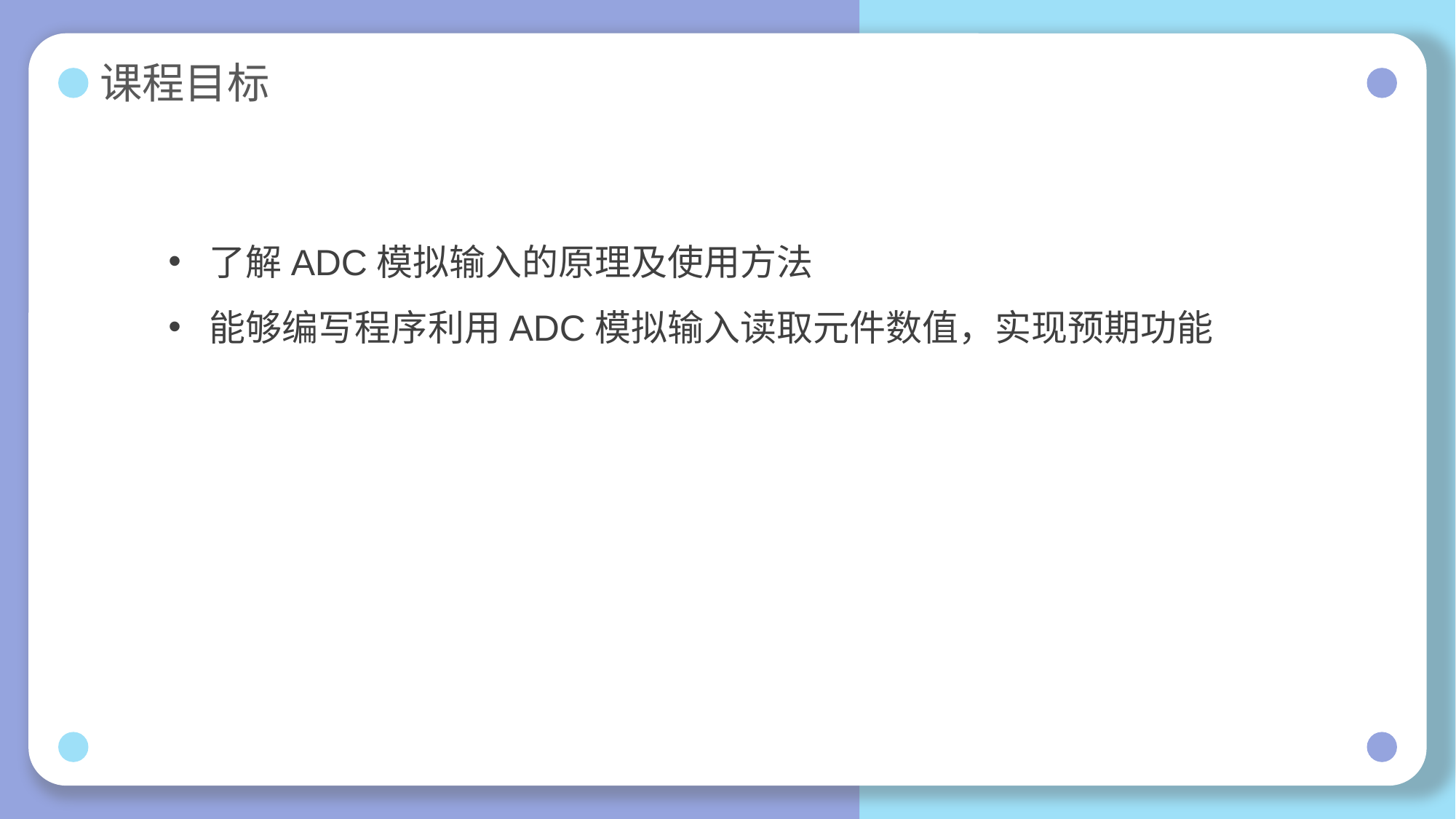

# 课程目标
了解ADC模拟输入的原理及使用方法
能够编写程序利用ADC模拟输入读取元件数值，实现预期功能